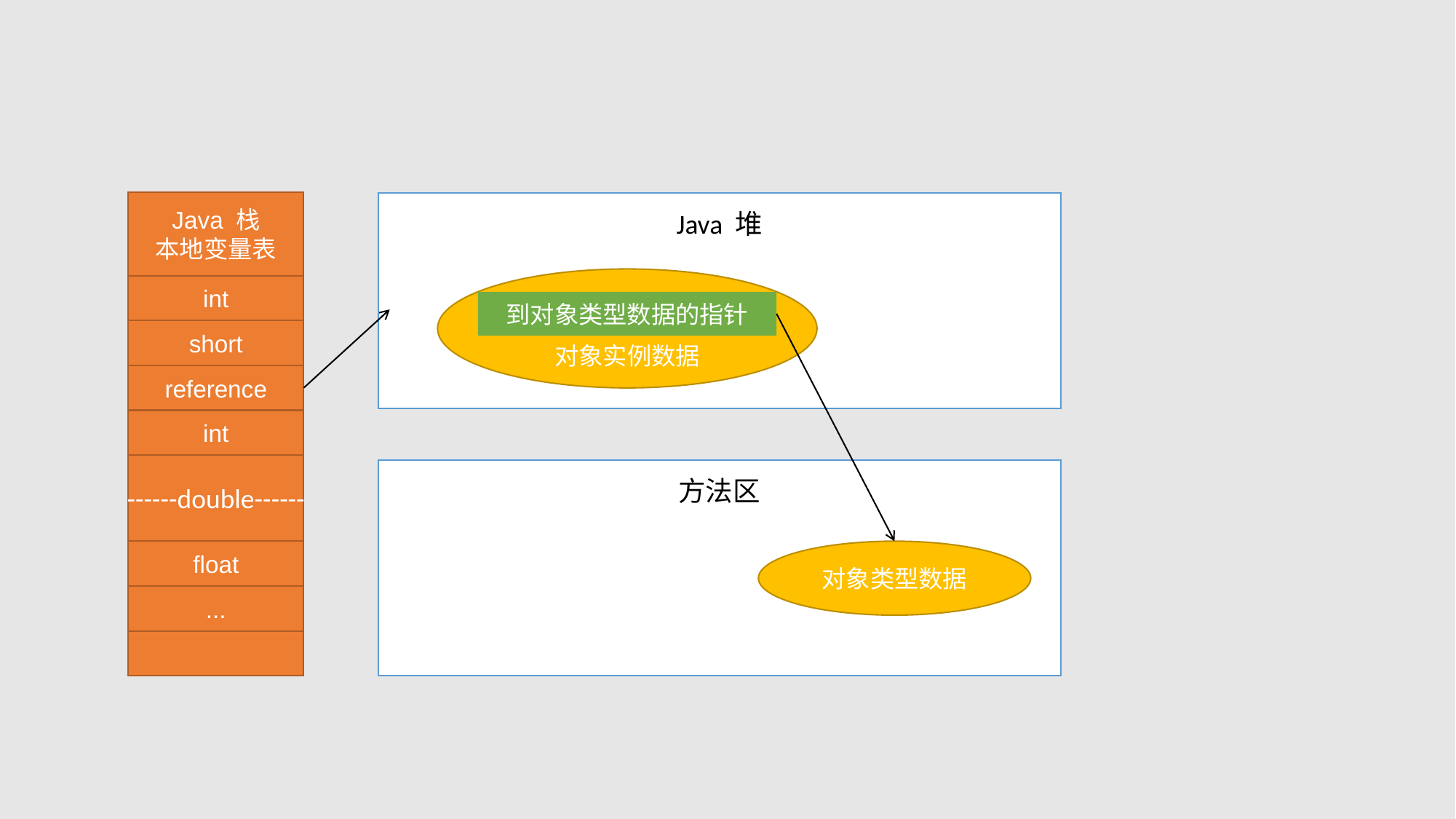

Java 栈
本地变量表

Java 堆

int
到对象类型数据的指针
short
对象实例数据
reference
int

方法区
------double------
float
对象类型数据
...